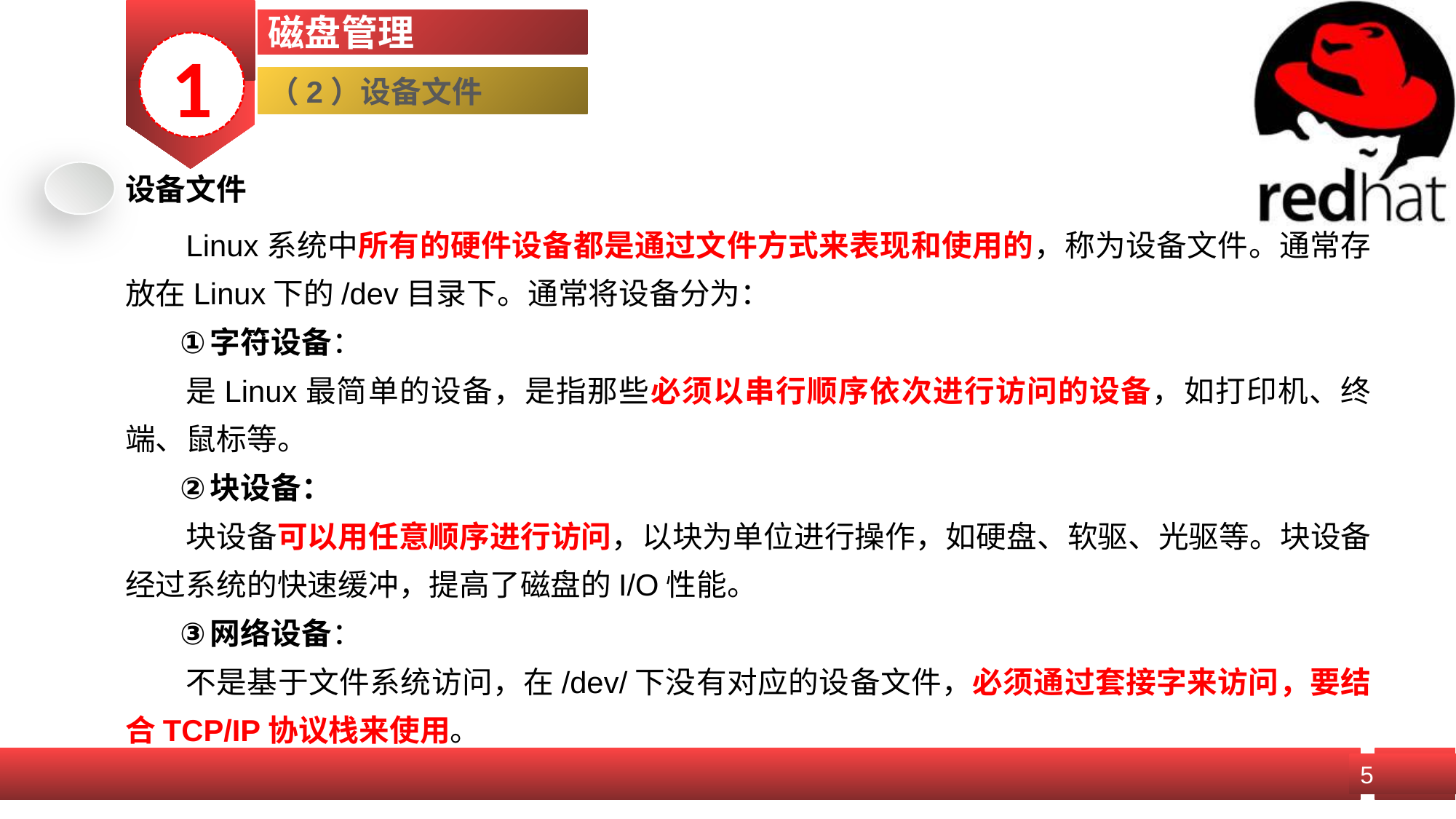

磁盘管理
1
（2）设备文件

设备文件
Linux系统中所有的硬件设备都是通过文件方式来表现和使用的，称为设备文件。通常存放在Linux下的/dev目录下。通常将设备分为：
字符设备：
是Linux最简单的设备，是指那些必须以串行顺序依次进行访问的设备，如打印机、终端、鼠标等。
块设备：
块设备可以用任意顺序进行访问，以块为单位进行操作，如硬盘、软驱、光驱等。块设备经过系统的快速缓冲，提高了磁盘的I/O性能。
网络设备：
不是基于文件系统访问，在/dev/下没有对应的设备文件，必须通过套接字来访问，要结合TCP/IP协议栈来使用。